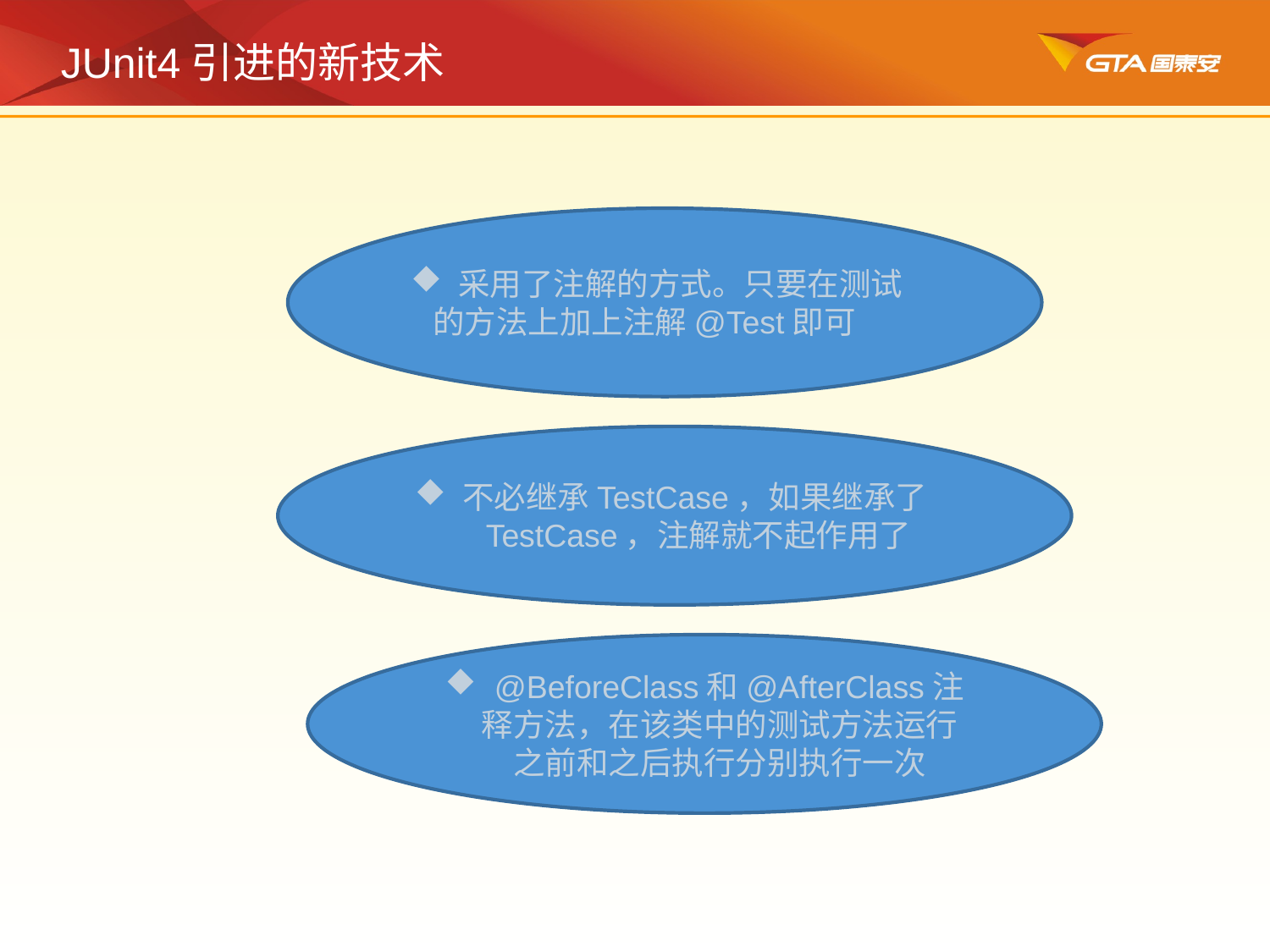

JUnit4引进的新技术
采用了注解的方式。只要在测试
  的方法上加上注解@Test即可
不必继承TestCase，如果继承了TestCase，注解就不起作用了
  @BeforeClass和@AfterClass注释方法，在该类中的测试方法运行之前和之后执行分别执行一次